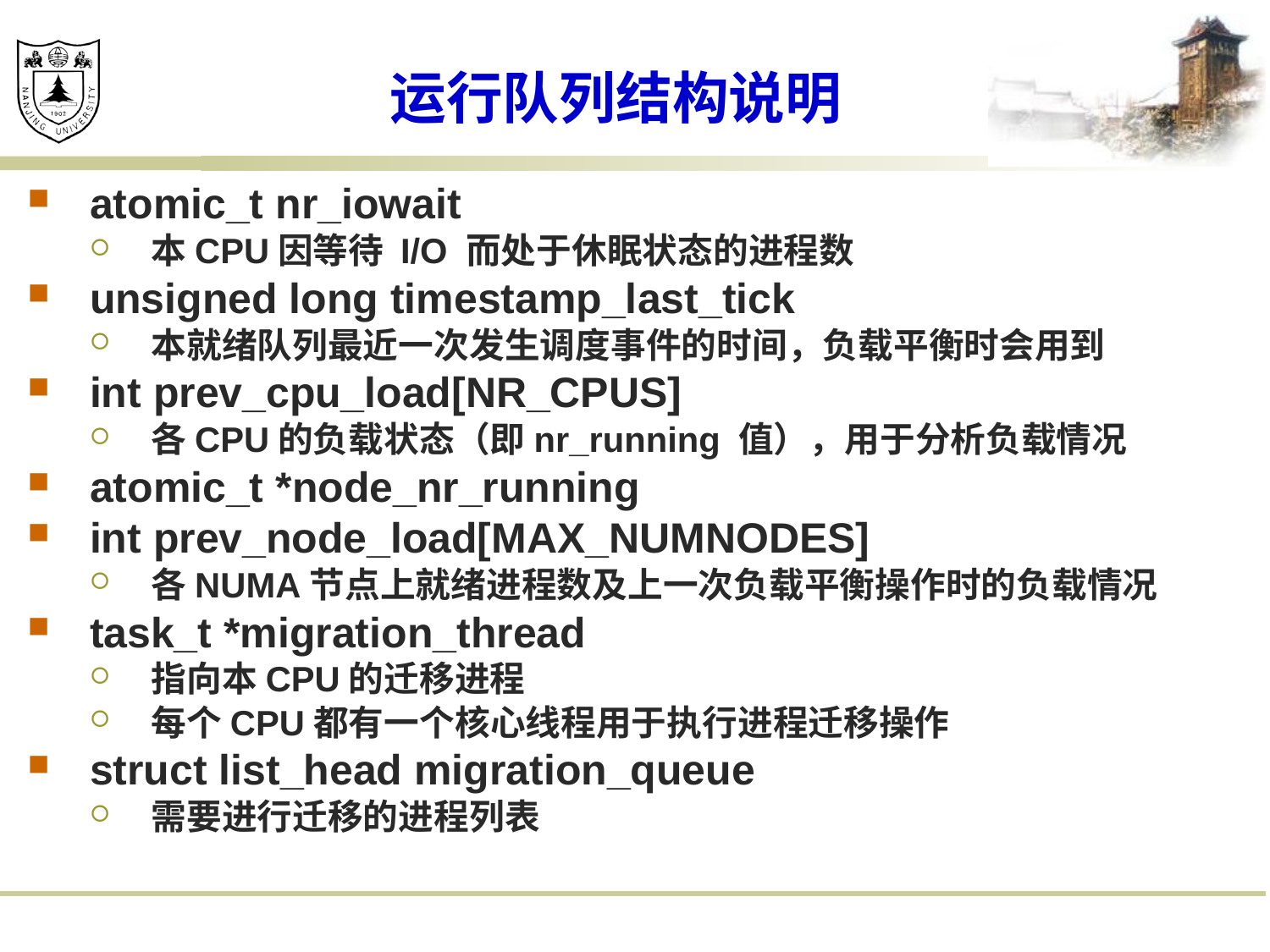

# 运行队列结构说明
atomic_t nr_iowait
本CPU因等待 I/O 而处于休眠状态的进程数
unsigned long timestamp_last_tick
本就绪队列最近一次发生调度事件的时间，负载平衡时会用到
int prev_cpu_load[NR_CPUS]
各CPU的负载状态（即nr_running 值），用于分析负载情况
atomic_t *node_nr_running
int prev_node_load[MAX_NUMNODES]
各NUMA节点上就绪进程数及上一次负载平衡操作时的负载情况
task_t *migration_thread
指向本CPU的迁移进程
每个CPU都有一个核心线程用于执行进程迁移操作
struct list_head migration_queue
需要进行迁移的进程列表
234